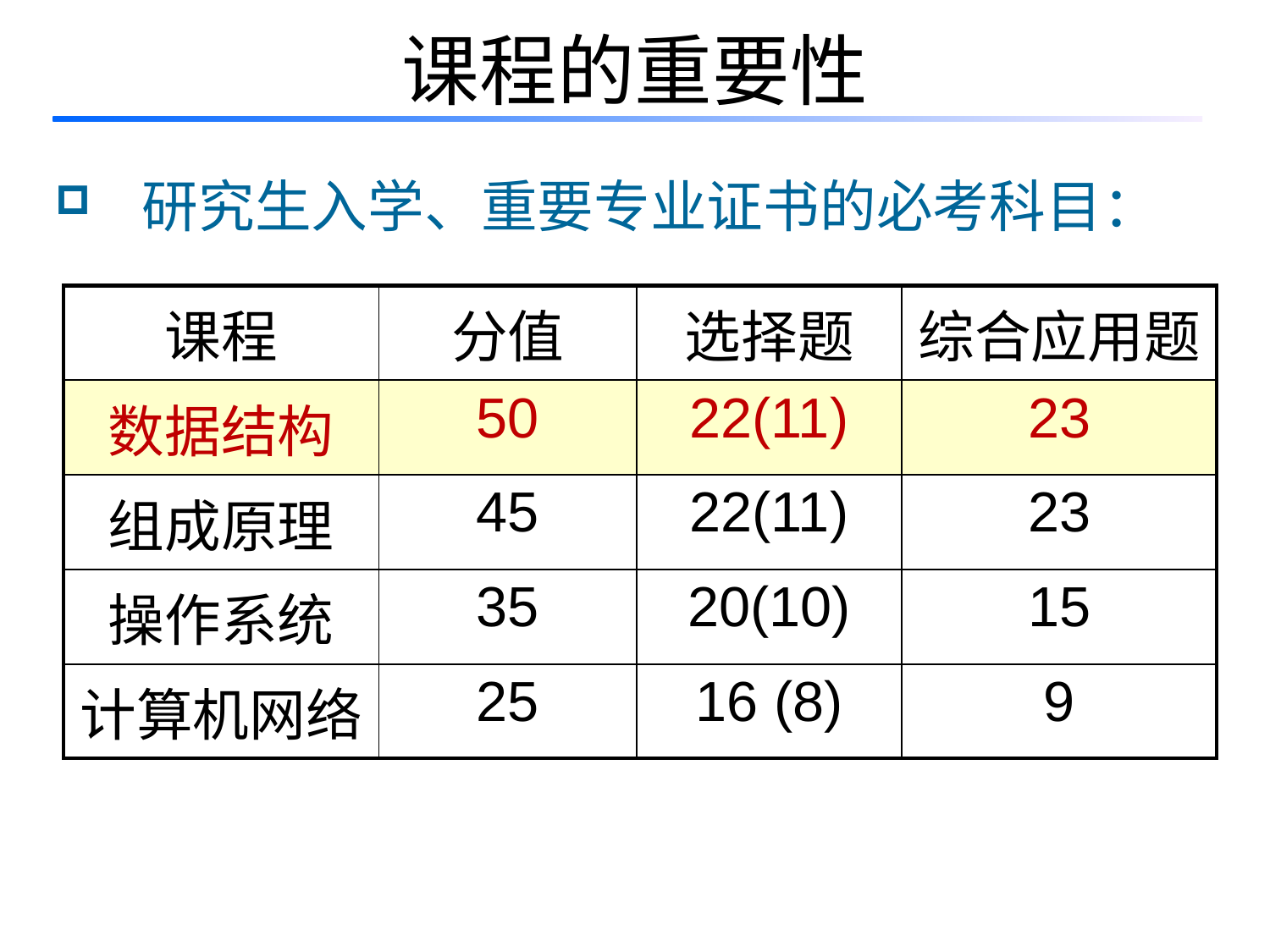

# 课程的重要性

  研究生入学、重要专业证书的必考科目：
| 课程 | 分值 | 选择题 | 综合应用题 |
| --- | --- | --- | --- |
| 数据结构 | 50 | 22(11) | 23 |
| 组成原理 | 45 | 22(11) | 23 |
| 操作系统 | 35 | 20(10) | 15 |
| 计算机网络 | 25 | 16 (8) | 9 |